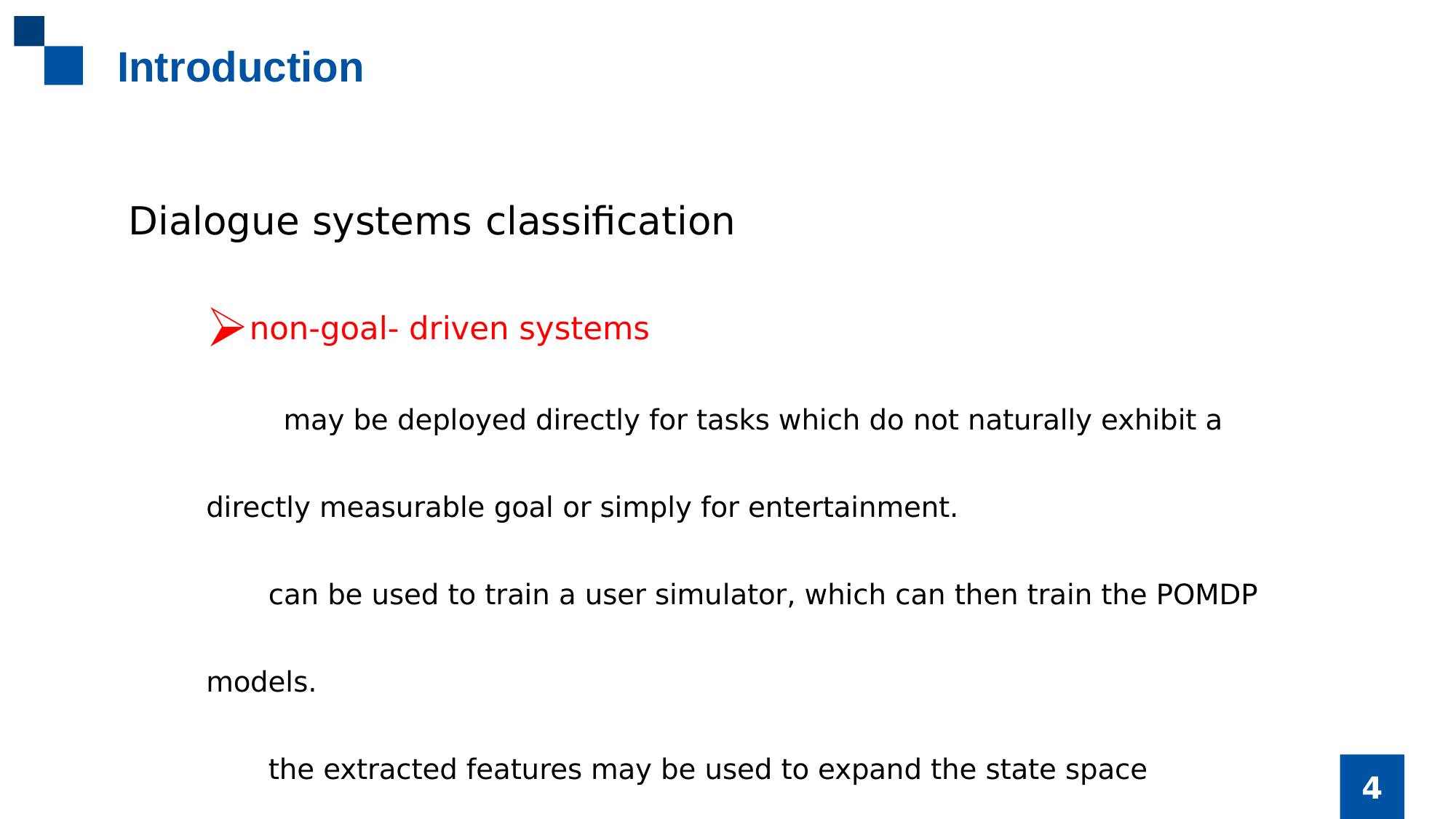

Introduction
最     Dialogue systems classification
non-goal- driven systems
     may be deployed directly for tasks which do not naturally exhibit a directly measurable goal or simply for entertainment.
       can be used to train a user simulator, which can then train the POMDP models.
       the extracted features may be used to expand the state space representation of POMDP models.
4